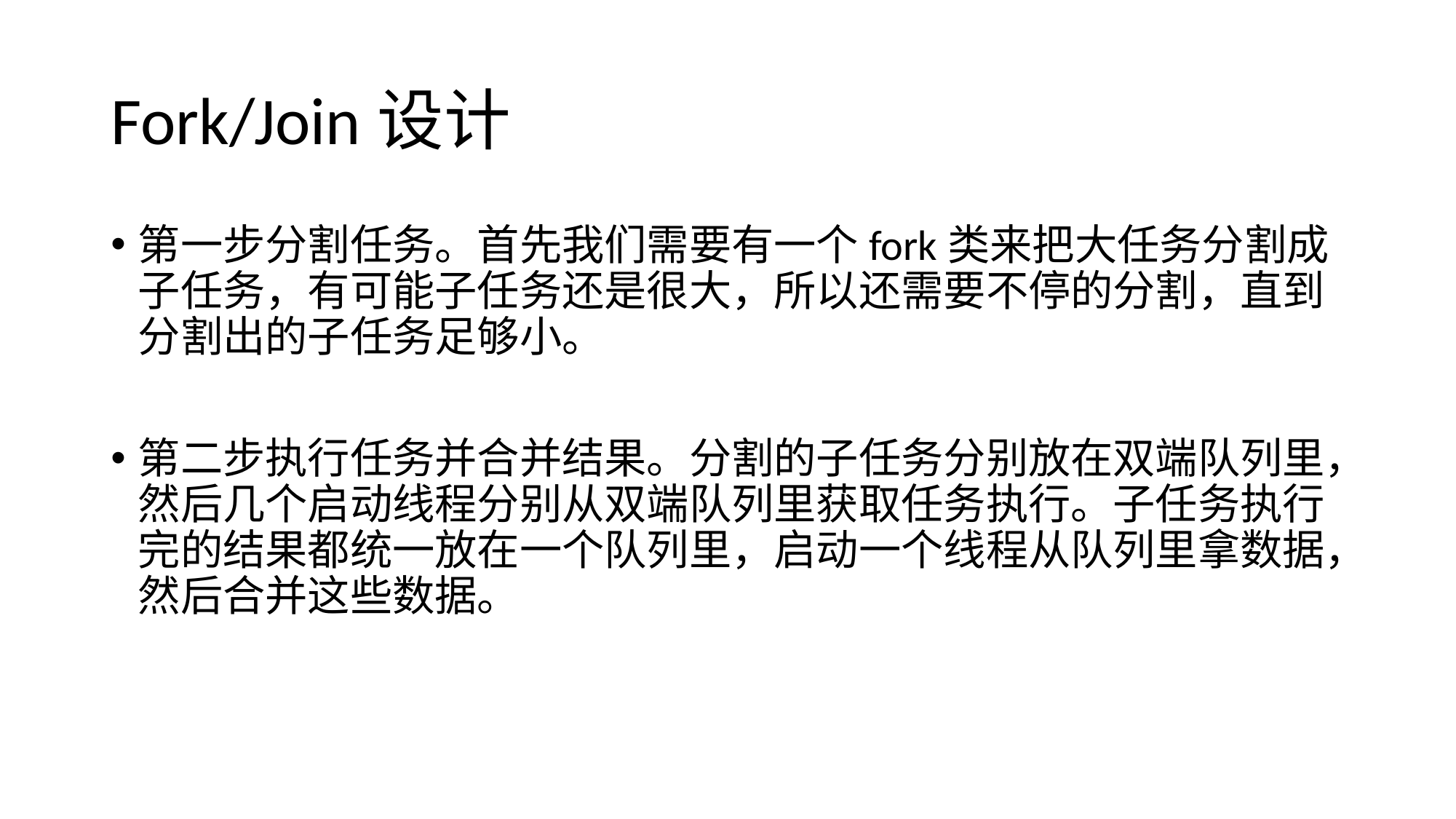

# Fork/Join设计
第一步分割任务。首先我们需要有一个fork类来把大任务分割成子任务，有可能子任务还是很大，所以还需要不停的分割，直到分割出的子任务足够小。

第二步执行任务并合并结果。分割的子任务分别放在双端队列里，然后几个启动线程分别从双端队列里获取任务执行。子任务执行完的结果都统一放在一个队列里，启动一个线程从队列里拿数据，然后合并这些数据。